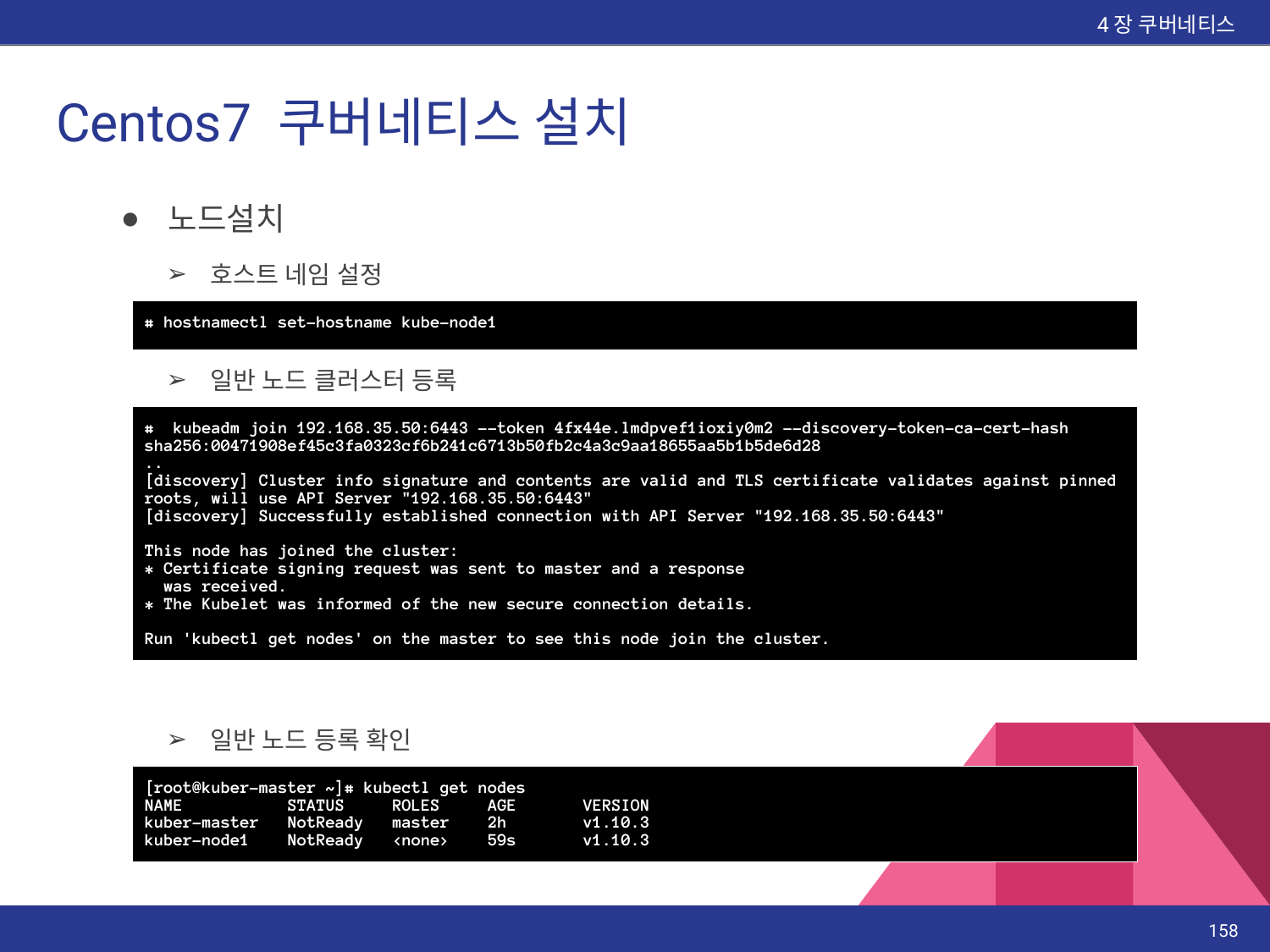

4장 쿠버네티스

# Centos7 쿠버네티스 설치
노드설치

호스트 네임 설정
| # hostnamectl set-hostname kube-node1 |
| --- |
일반 노드 클러스터 등록
| # kubeadm join 192.168.35.50:6443 --token 4fx44e.lmdpvef1ioxiy0m2 --discovery-token-ca-cert-hash sha256:00471908ef45c3fa0323cf6b241c6713b50fb2c4a3c9aa18655aa5b1b5de6d28 .. [discovery] Cluster info signature and contents are valid and TLS certificate validates against pinned roots, will use API Server "192.168.35.50:6443" [discovery] Successfully established connection with API Server "192.168.35.50:6443" This node has joined the cluster: \* Certificate signing request was sent to master and a response was received. \* The Kubelet was informed of the new secure connection details. Run 'kubectl get nodes' on the master to see this node join the cluster. |
| --- |
일반 노드 등록 확인
| [root@kuber-master ~]# kubectl get nodes NAME STATUS ROLES AGE VERSION kuber-master NotReady master 2h v1.10.3 kuber-node1 NotReady <none> 59s v1.10.3 |
| --- |
158